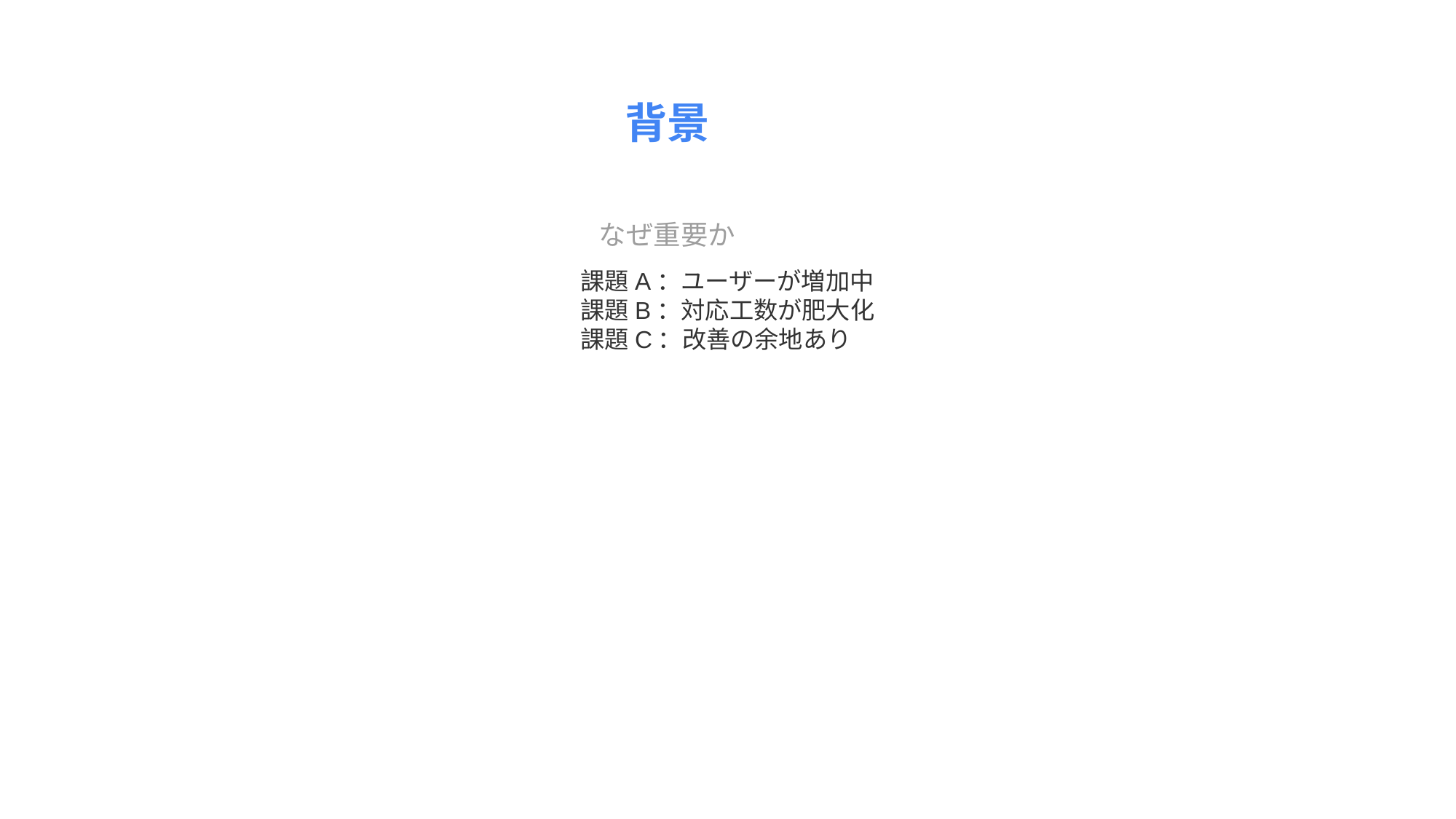

背景
なぜ重要か
課題A：ユーザーが増加中
課題B：対応工数が肥大化
課題C：改善の余地あり